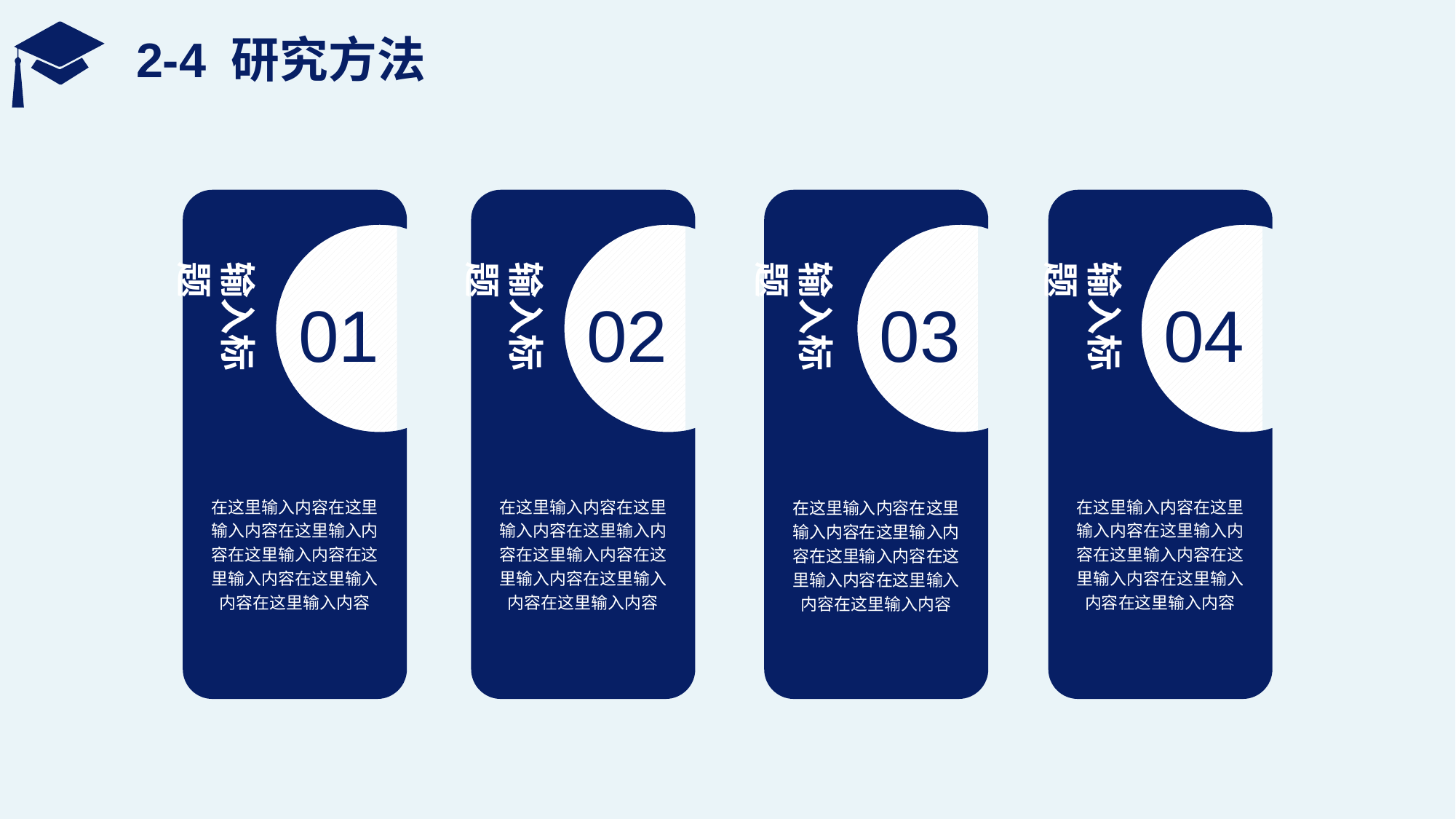

# 2-4 研究方法

输入标题

01
02
03
04
输入标题
输入标题
输入标题
在这里输入内容在这里输入内容在这里输入内容在这里输入内容在这里输入内容在这里输入内容在这里输入内容
在这里输入内容在这里输入内容在这里输入内容在这里输入内容在这里输入内容在这里输入内容在这里输入内容
在这里输入内容在这里输入内容在这里输入内容在这里输入内容在这里输入内容在这里输入内容在这里输入内容
在这里输入内容在这里输入内容在这里输入内容在这里输入内容在这里输入内容在这里输入内容在这里输入内容